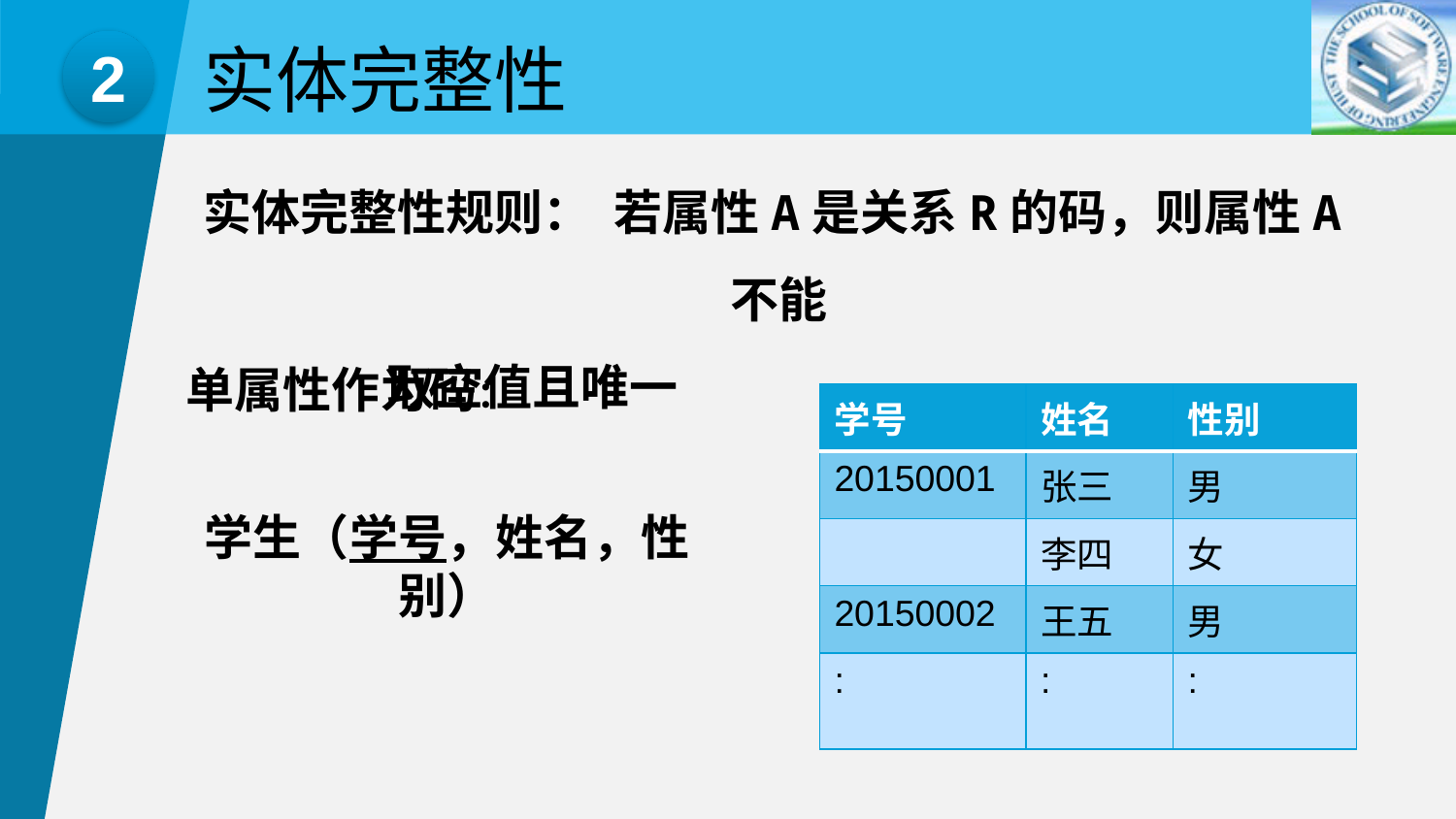

实体完整性
2
实体完整性规则：  若属性A是关系R的码，则属性A不能
                 取空值且唯一
单属性作为码：
| 学号 | 姓名 | 性别 |
| --- | --- | --- |
| 20150001 | 张三 | 男 |
|  | 李四 | 女 |
| 20150002 | 王五 | 男 |
| : | : | : |
学生（学号，姓名，性别）